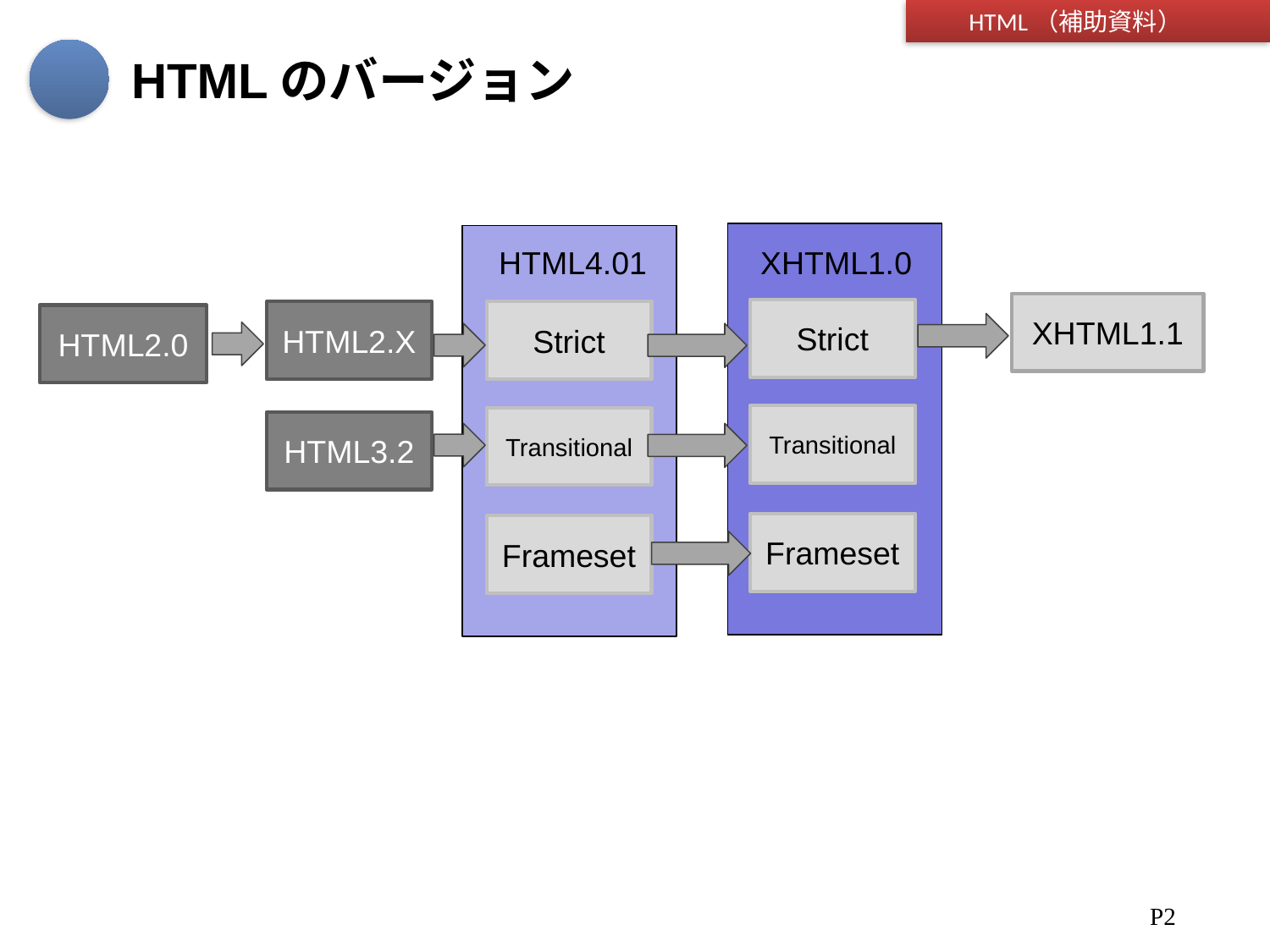

HTMLのバージョン

HTML4.01
XHTML1.0
XHTML1.1
Strict
HTML2.X
Strict
HTML2.0

Transitional
Transitional
HTML3.2

Frameset
Frameset

P2